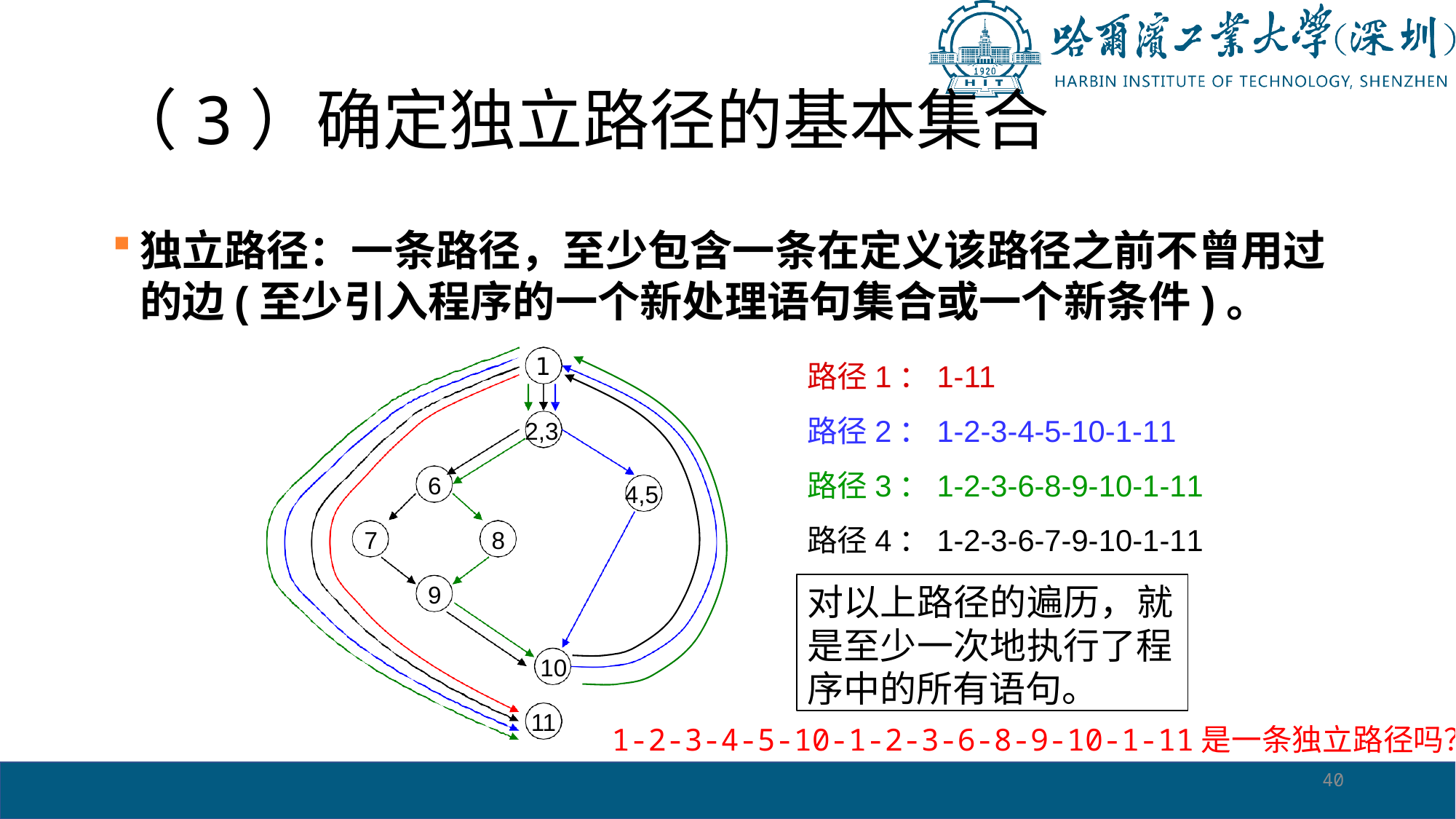

# （3）确定独立路径的基本集合
独立路径：一条路径，至少包含一条在定义该路径之前不曾用过的边(至少引入程序的一个新处理语句集合或一个新条件)。

1

2,3
6
4,5
7
8
9
10
11
路径1：1-11
路径2：1-2-3-4-5-10-1-11
路径3：1-2-3-6-8-9-10-1-11
路径4：1-2-3-6-7-9-10-1-11
对以上路径的遍历，就 是至少一次地执行了程 序中的所有语句。
1-2-3-4-5-10-1-2-3-6-8-9-10-1-11是一条独立路径吗？
40